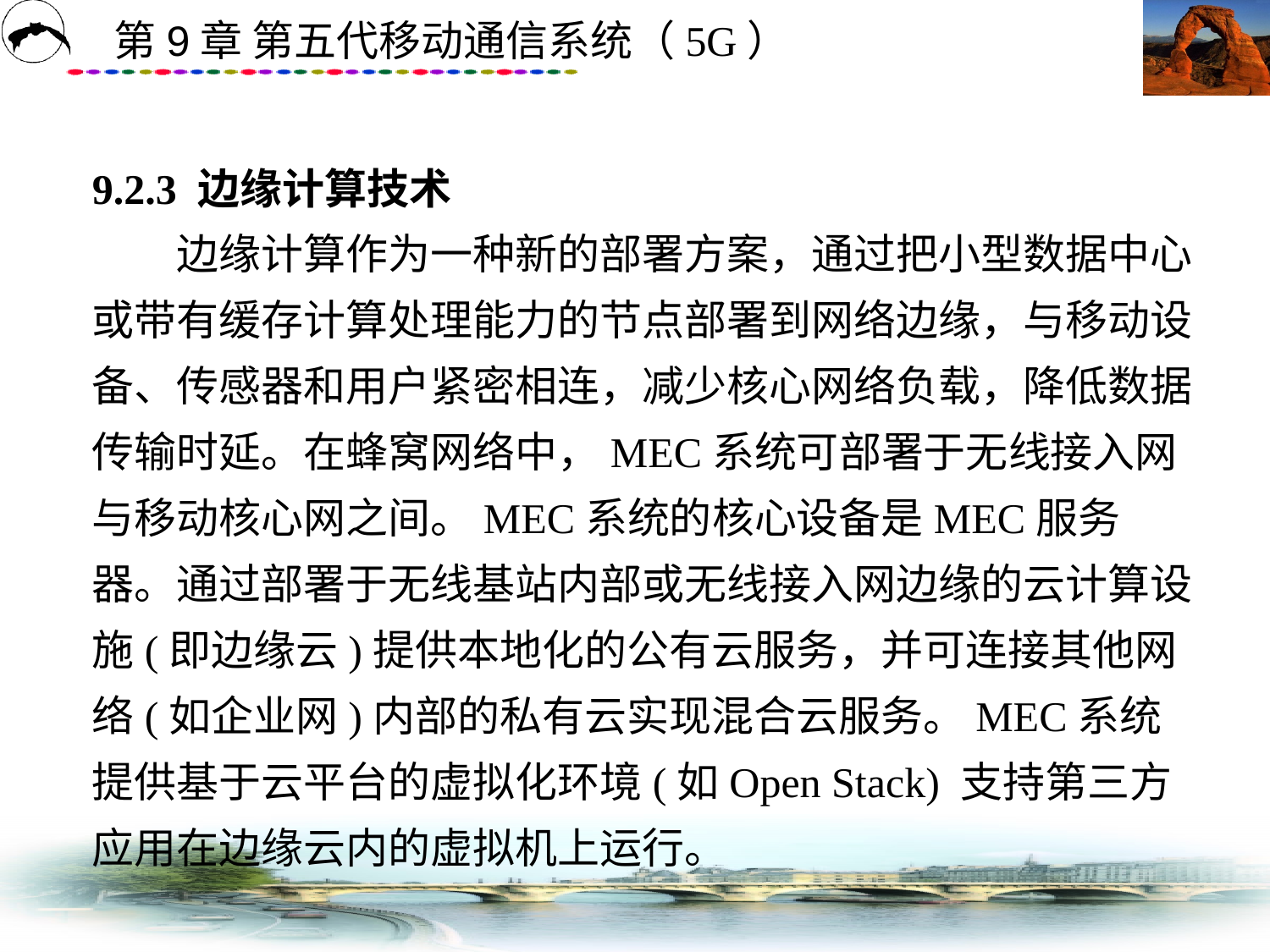

# 9.2.3 边缘计算技术 　　边缘计算作为一种新的部署方案，通过把小型数据中心或带有缓存计算处理能力的节点部署到网络边缘，与移动设备、传感器和用户紧密相连，减少核心网络负载，降低数据传输时延。在蜂窝网络中，MEC系统可部署于无线接入网与移动核心网之间。MEC系统的核心设备是MEC服务器。通过部署于无线基站内部或无线接入网边缘的云计算设施(即边缘云)提供本地化的公有云服务，并可连接其他网络(如企业网)内部的私有云实现混合云服务。MEC系统提供基于云平台的虚拟化环境(如Open Stack) 支持第三方应用在边缘云内的虚拟机上运行。